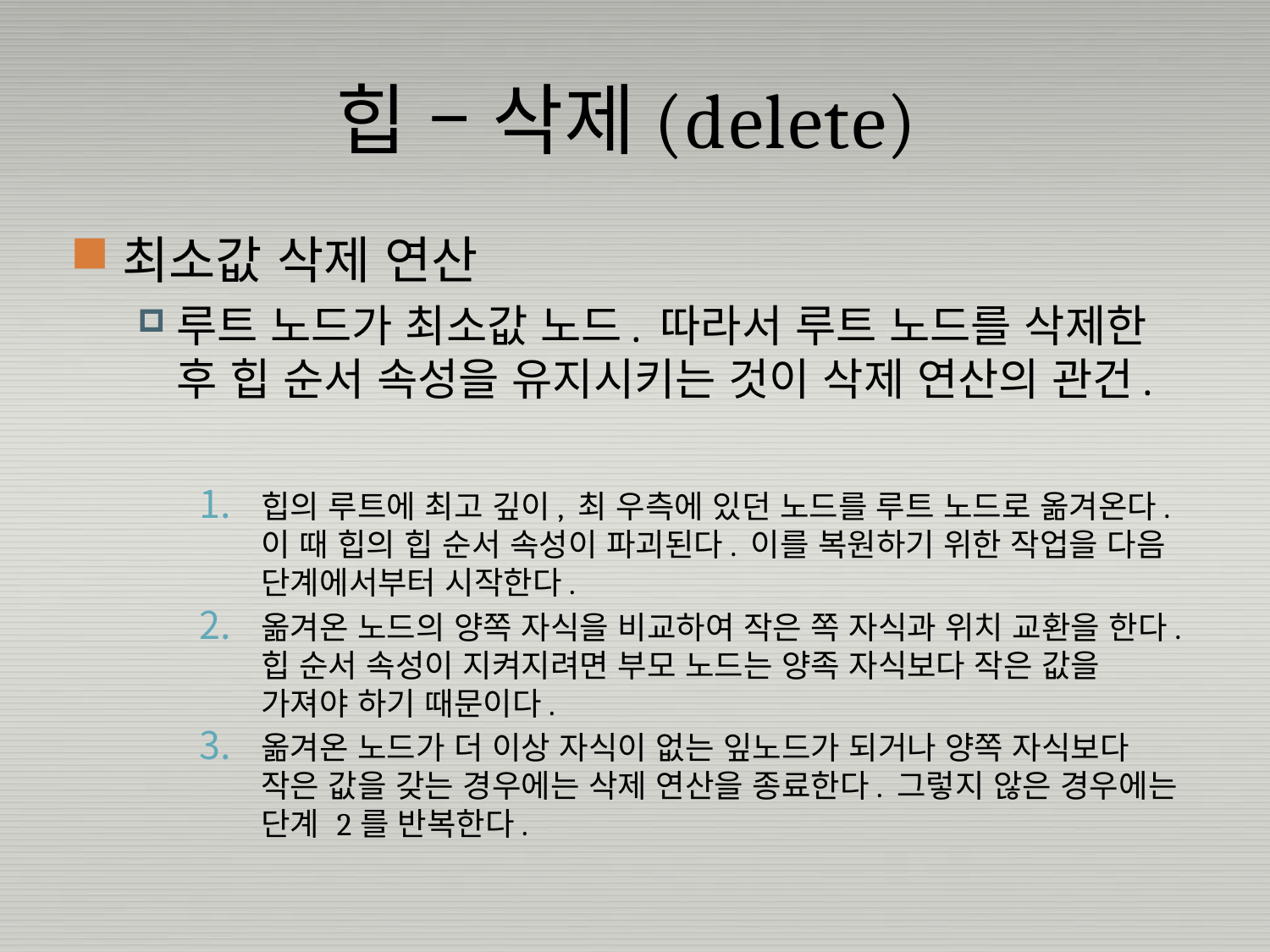

# 힙 – 삭제(delete)
최소값 삭제 연산
루트 노드가 최소값 노드. 따라서 루트 노드를 삭제한 후 힙 순서 속성을 유지시키는 것이 삭제 연산의 관건.

힙의 루트에 최고 깊이, 최 우측에 있던 노드를 루트 노드로 옮겨온다. 이 때 힙의 힙 순서 속성이 파괴된다. 이를 복원하기 위한 작업을 다음 단계에서부터 시작한다.
옮겨온 노드의 양쪽 자식을 비교하여 작은 쪽 자식과 위치 교환을 한다. 힙 순서 속성이 지켜지려면 부모 노드는 양족 자식보다 작은 값을 가져야 하기 때문이다.
옮겨온 노드가 더 이상 자식이 없는 잎노드가 되거나 양쪽 자식보다 작은 값을 갖는 경우에는 삭제 연산을 종료한다. 그렇지 않은 경우에는 단계 2를 반복한다.